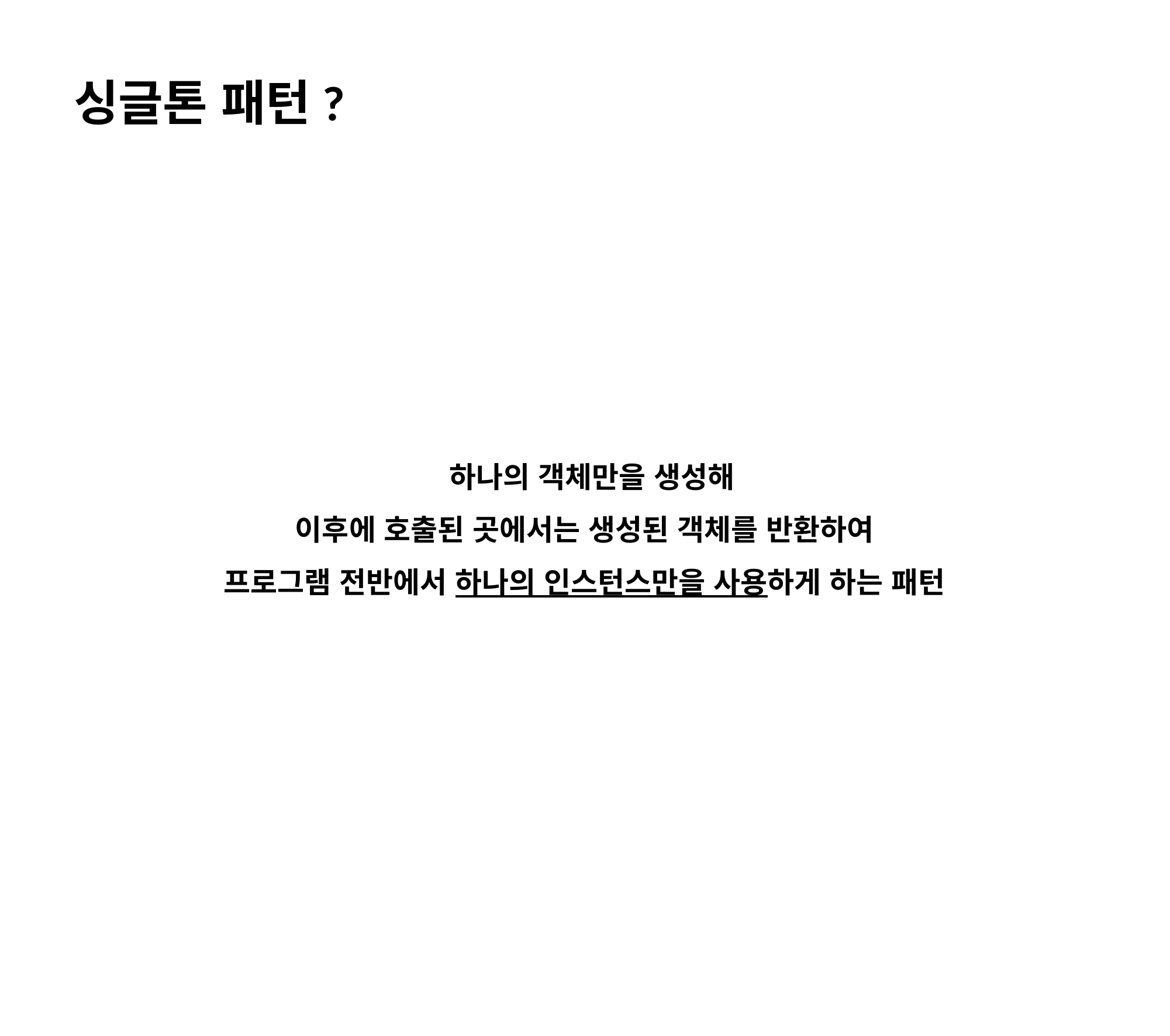

싱글톤 패턴?
 하나의 객체만을 생성해
이후에 호출된 곳에서는 생성된 객체를 반환하여
프로그램 전반에서 하나의 인스턴스만을 사용하게 하는 패턴